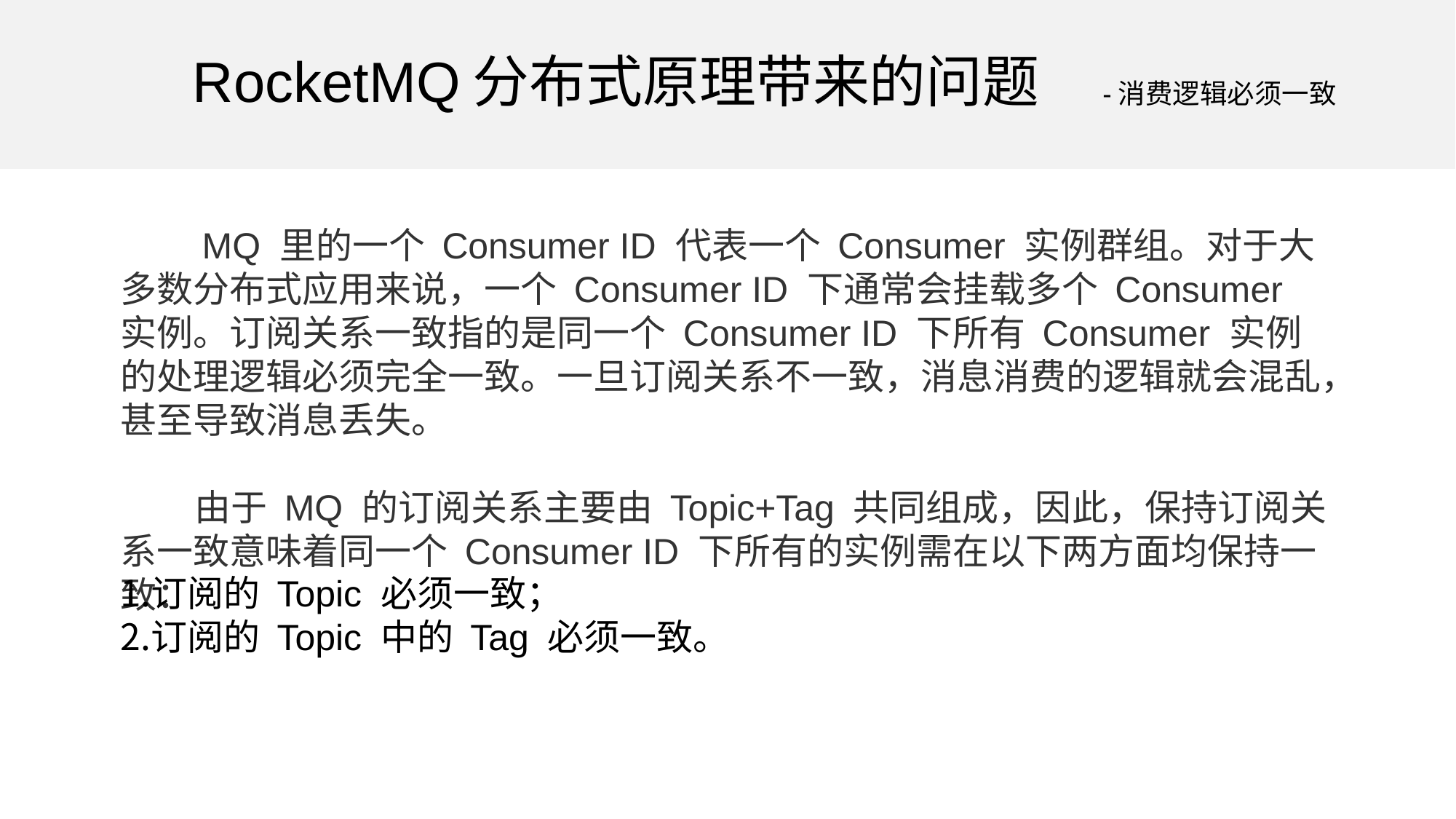

RocketMQ分布式原理带来的问题
-消费逻辑必须一致
        MQ 里的一个 Consumer ID 代表一个 Consumer 实例群组。对于大多数分布式应用来说，一个 Consumer ID 下通常会挂载多个 Consumer 实例。订阅关系一致指的是同一个 Consumer ID 下所有 Consumer 实例的处理逻辑必须完全一致。一旦订阅关系不一致，消息消费的逻辑就会混乱，甚至导致消息丢失。

        由于 MQ 的订阅关系主要由 Topic+Tag 共同组成，因此，保持订阅关系一致意味着同一个 Consumer ID 下所有的实例需在以下两方面均保持一致：
订阅的 Topic 必须一致；
订阅的 Topic 中的 Tag 必须一致。